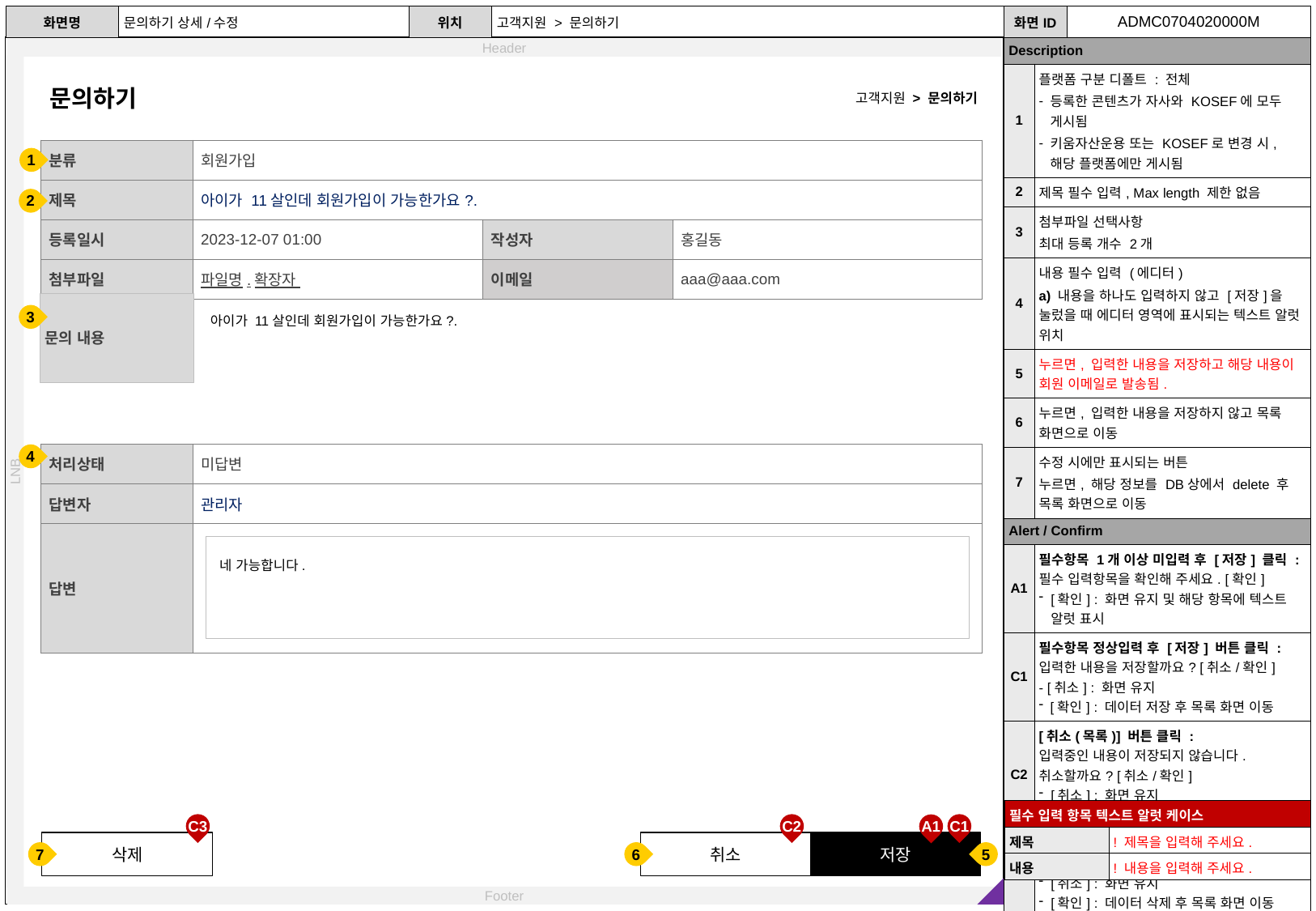

| 화면명 | 문의하기 상세/수정 | 위치 | 고객지원 > 문의하기 | 화면ID | ADMC0704020000M |
| --- | --- | --- | --- | --- | --- |
| Description |  |
| --- | --- |
| 1 | 플랫폼 구분 디폴트 : 전체 등록한 콘텐츠가 자사와 KOSEF에 모두 게시됨 키움자산운용 또는 KOSEF로 변경 시, 해당 플랫폼에만 게시됨 |
| 2 | 제목 필수 입력, Max length 제한 없음 |
| 3 | 첨부파일 선택사항 최대 등록 개수 2개 |
| 4 | 내용 필수 입력 (에디터) a) 내용을 하나도 입력하지 않고 [저장]을 눌렀을 때 에디터 영역에 표시되는 텍스트 알럿 위치 |
| 5 | 누르면, 입력한 내용을 저장하고 해당 내용이 회원 이메일로 발송됨. |
| 6 | 누르면, 입력한 내용을 저장하지 않고 목록 화면으로 이동 |
| 7 | 수정 시에만 표시되는 버튼 누르면, 해당 정보를 DB상에서 delete 후 목록 화면으로 이동 |
| Alert / Confirm |  |
| A1 | 필수항목 1개 이상 미입력 후 [저장] 클릭 : 필수 입력항목을 확인해 주세요. [확인] [확인] : 화면 유지 및 해당 항목에 텍스트 알럿 표시 |
| C1 | 필수항목 정상입력 후 [저장] 버튼 클릭 : 입력한 내용을 저장할까요? [취소/확인] - [취소] : 화면 유지 [확인] : 데이터 저장 후 목록 화면 이동 |
| C2 | [취소(목록)] 버튼 클릭 : 입력중인 내용이 저장되지 않습니다. 취소할까요? [취소/확인] [취소] : 화면 유지 [확인] : 데이터 저장없이 목록 화면 이동 |
| C3 | [삭제] 버튼 클릭 : 해당 정보를 삭제할까요? [취소/확인] [취소] : 화면 유지 [확인] : 데이터 삭제 후 목록 화면 이동 |
문의하기
고객지원 > 문의하기
| 분류 | 회원가입 |  |  |
| --- | --- | --- | --- |
| 제목 | 아이가 11살인데 회원가입이 가능한가요?. |  |  |
| 등록일시 | 2023-12-07 01:00 | 작성자 | 홍길동 |
| 첨부파일 | 파일명.확장자 | 이메일 | aaa@aaa.com |
1

2

문의 내용
3

아이가 11살인데 회원가입이 가능한가요?.

4

| 처리상태 | 미답변 |
| --- | --- |
| 답변자 | 관리자 |
| 답변 |  |

네 가능합니다.
| 필수 입력 항목 텍스트 알럿 케이스 |  |
| --- | --- |
| 제목 | ! 제목을 입력해 주세요. |
| 내용 | ! 내용을 입력해 주세요. |
A1

C3

C2

C1

삭제
취소
저장
7

6

5